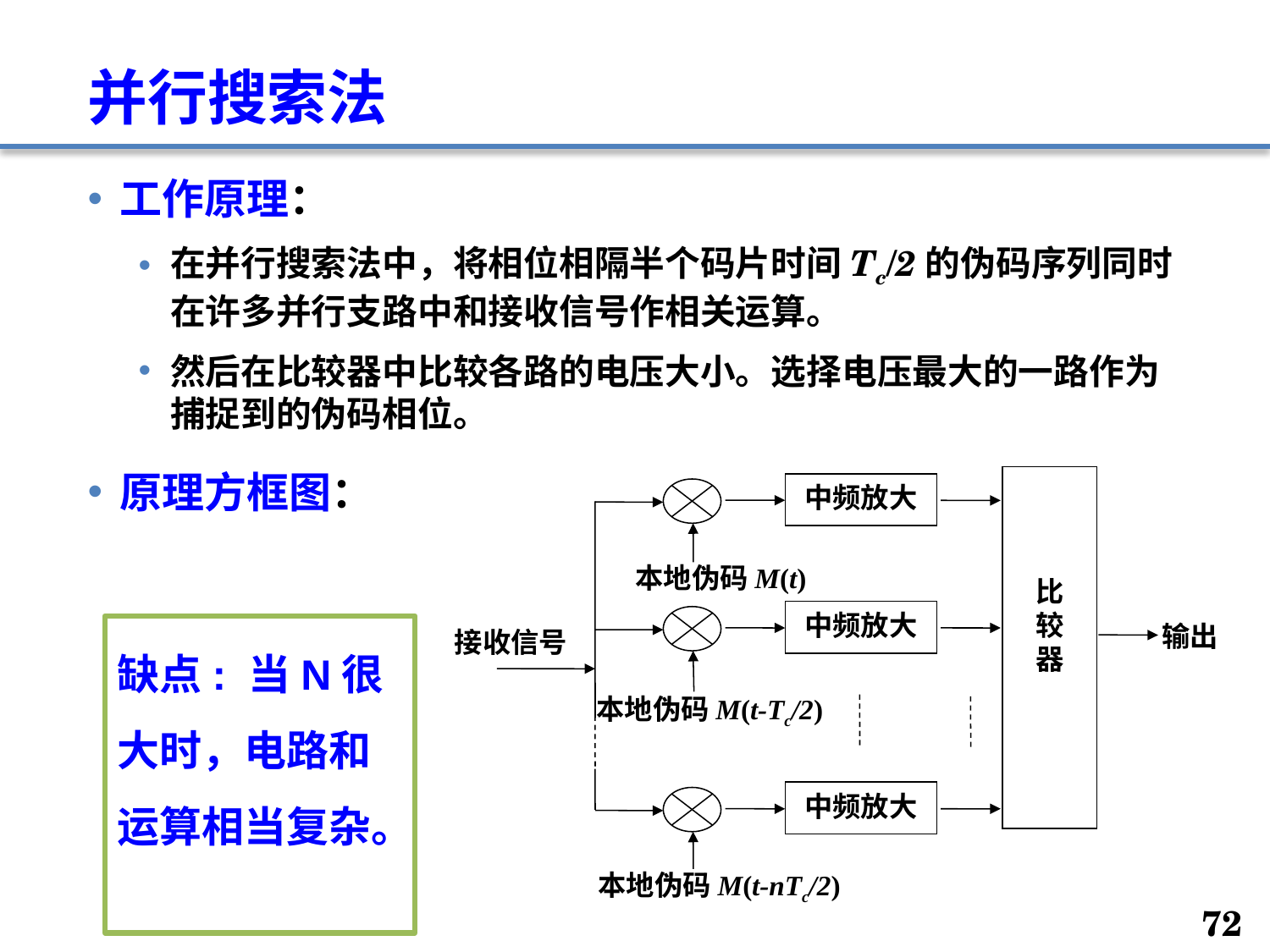

# 并行搜索法
工作原理：
在并行搜索法中，将相位相隔半个码片时间Tc/2的伪码序列同时在许多并行支路中和接收信号作相关运算。
然后在比较器中比较各路的电压大小。选择电压最大的一路作为捕捉到的伪码相位。
原理方框图：

比
较
器
中频放大

本地伪码M(t)
中频放大

输出
接收信号

本地伪码M(t-Tc/2)

中频放大

本地伪码M(t-nTc/2)
缺点: 当N很大时，电路和运算相当复杂。
72